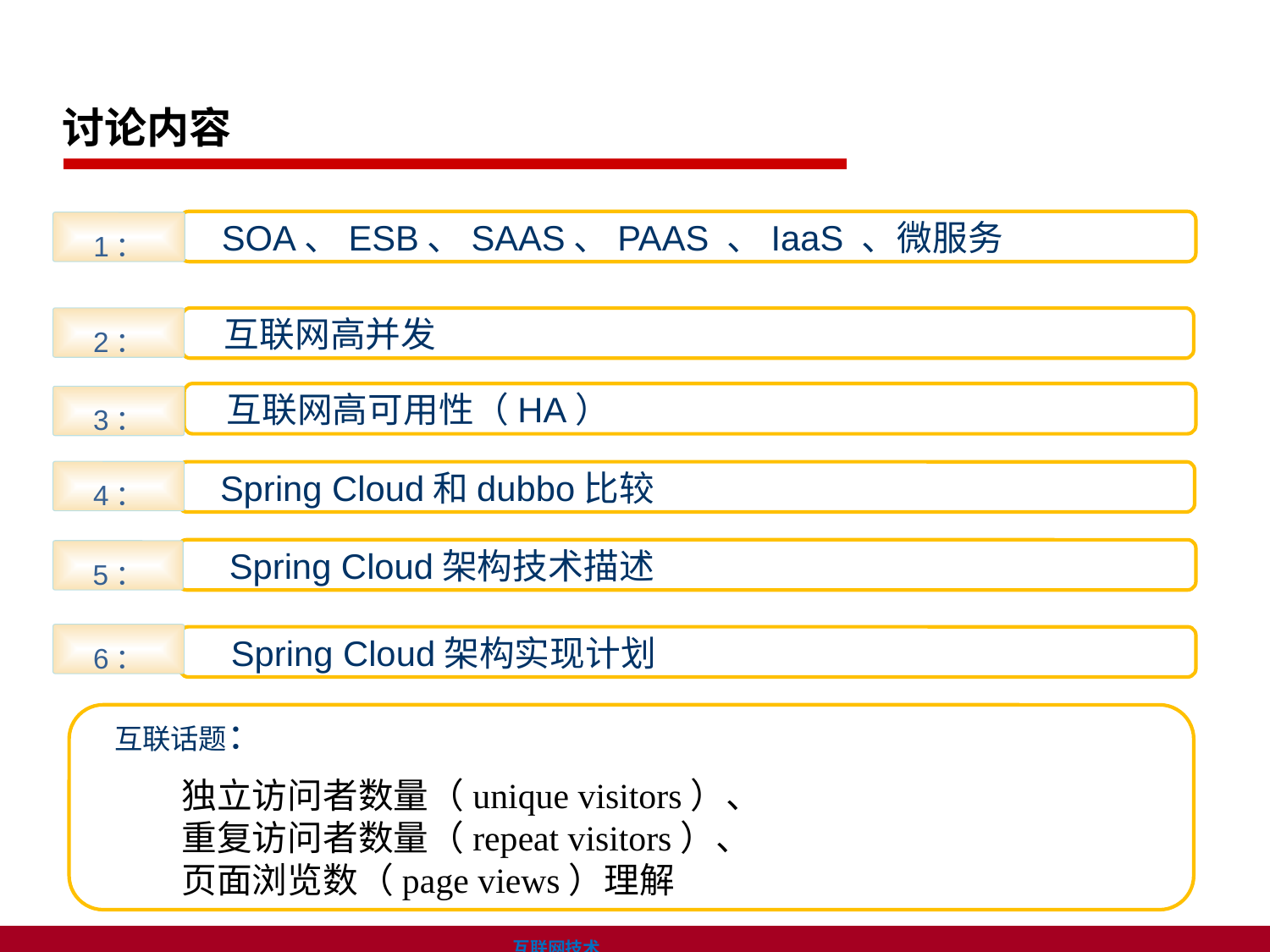

讨论内容
    SOA、ESB、SAAS、PAAS 、IaaS 、微服务
1：
2：
    互联网高并发
    互联网高可用性（HA）
3：
4：
    Spring Cloud和dubbo比较
     Spring Cloud架构技术描述
5：
6：
     Spring Cloud架构实现计划
       互联话题：

            独立访问者数量（unique visitors）、
            重复访问者数量（repeat visitors）、
            页面浏览数（page views）理解